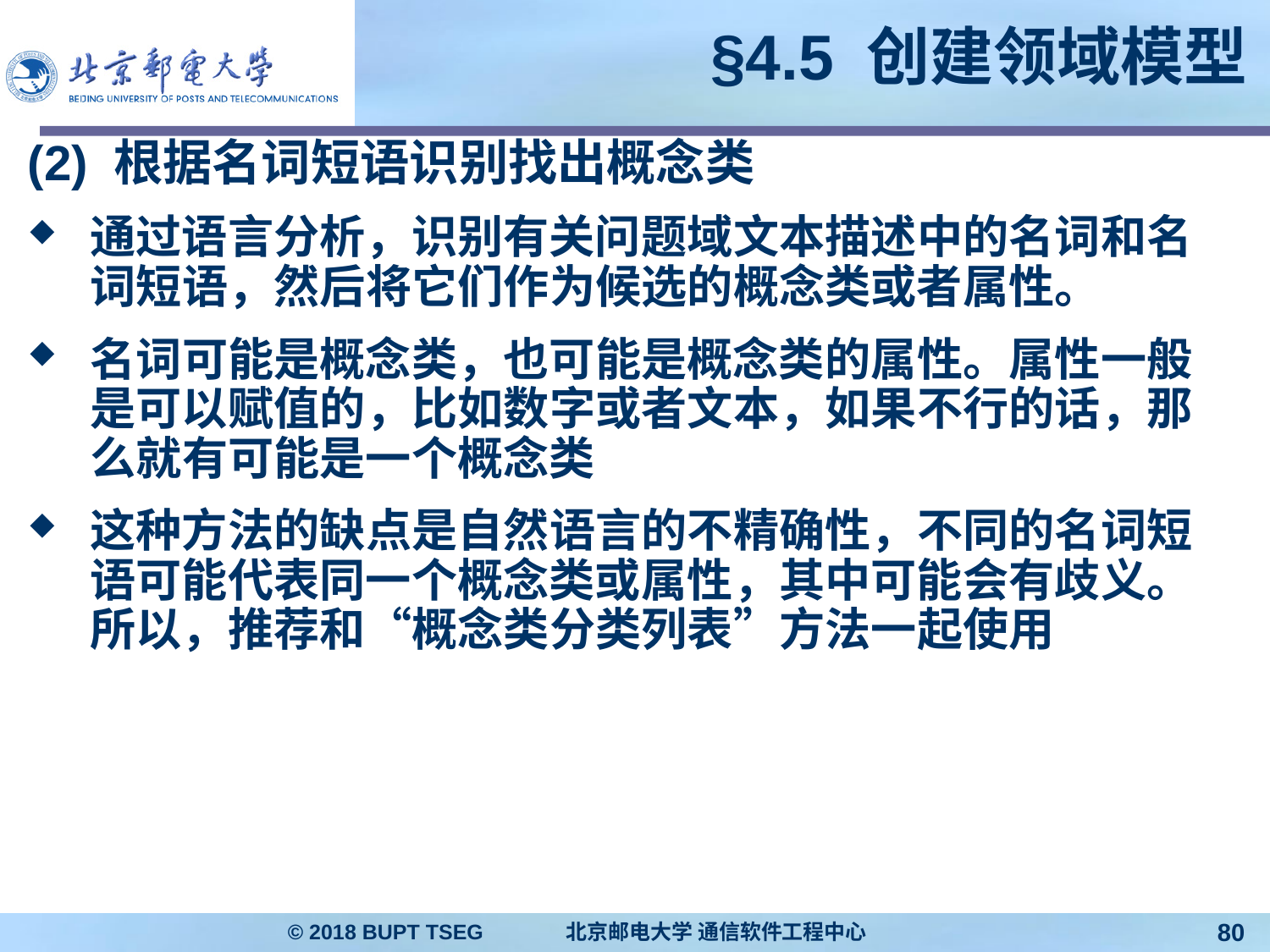

# §4.5 创建领域模型
(2) 根据名词短语识别找出概念类
通过语言分析，识别有关问题域文本描述中的名词和名词短语，然后将它们作为候选的概念类或者属性。
名词可能是概念类，也可能是概念类的属性。属性一般是可以赋值的，比如数字或者文本，如果不行的话，那么就有可能是一个概念类
这种方法的缺点是自然语言的不精确性，不同的名词短语可能代表同一个概念类或属性，其中可能会有歧义。所以，推荐和“概念类分类列表”方法一起使用
© 2018 BUPT TSEG             北京邮电大学 通信软件工程中心